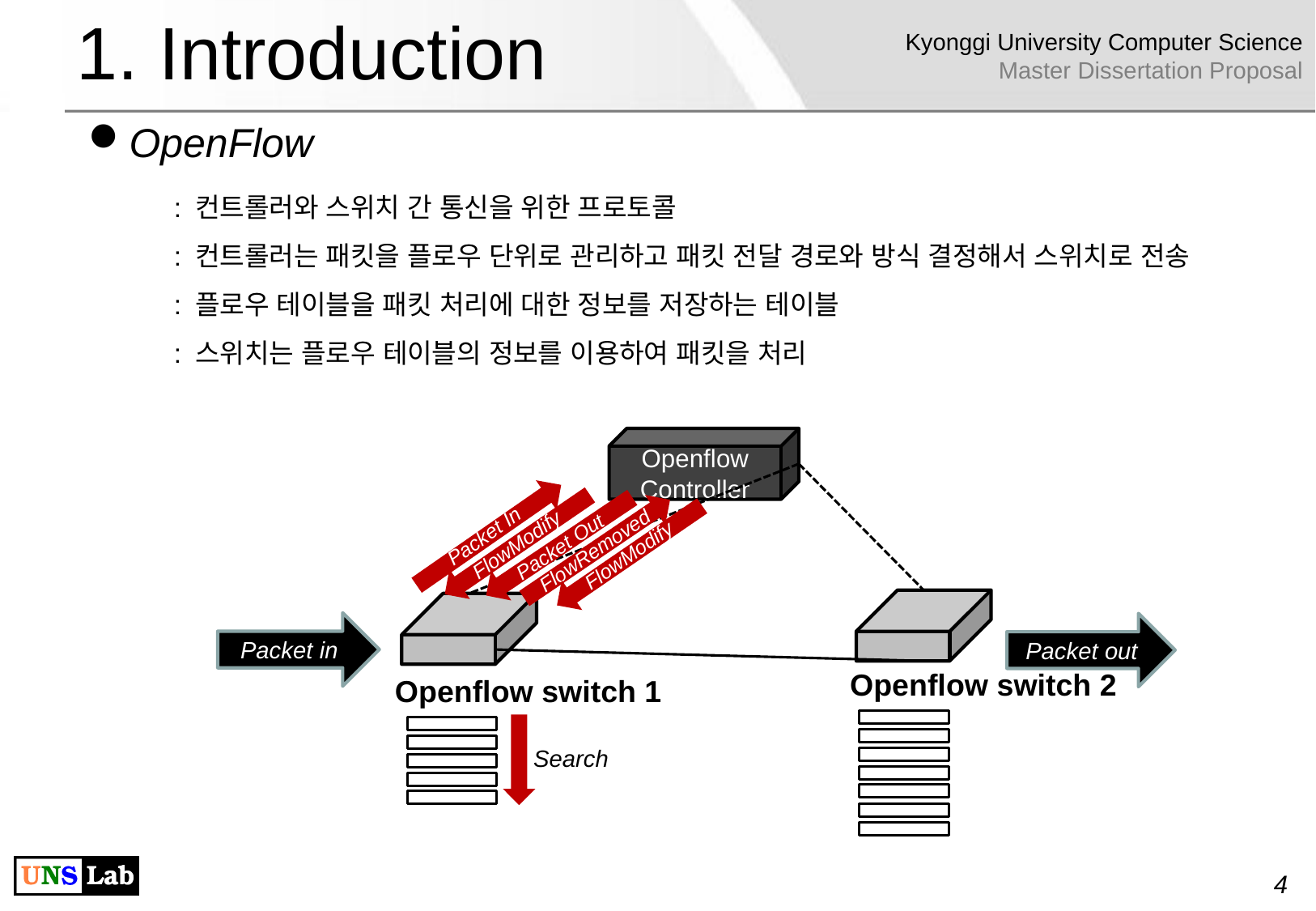

1. Introduction
Kyonggi University Computer Science
Master Dissertation Proposal
OpenFlow
: 컨트롤러와 스위치 간 통신을 위한 프로토콜
: 컨트롤러는 패킷을 플로우 단위로 관리하고 패킷 전달 경로와 방식 결정해서 스위치로 전송
: 플로우 테이블을 패킷 처리에 대한 정보를 저장하는 테이블
: 스위치는 플로우 테이블의 정보를 이용하여 패킷을 처리
Openflow
Controller

Packet in
Packet out
Openflow switch 2
Openflow switch 1

Packet In
FlowModify
Packet Out
FlowRemoved
FlowModify

Search